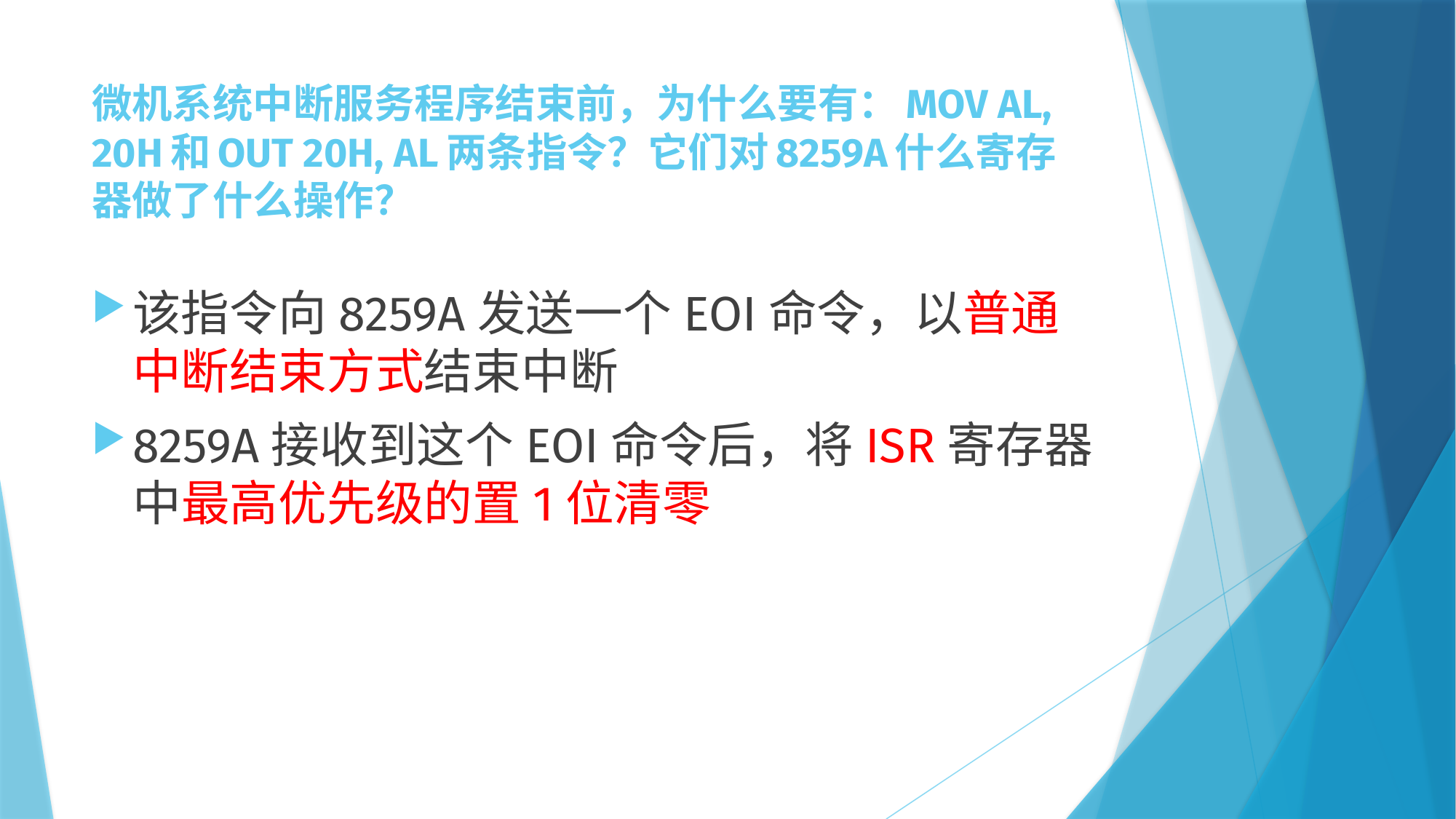

# 微机系统中断服务程序结束前，为什么要有：MOV AL, 20H和OUT 20H, AL两条指令？它们对8259A什么寄存器做了什么操作？
该指令向8259A发送一个EOI命令，以普通中断结束方式结束中断
8259A接收到这个EOI命令后，将ISR寄存器中最高优先级的置1位清零